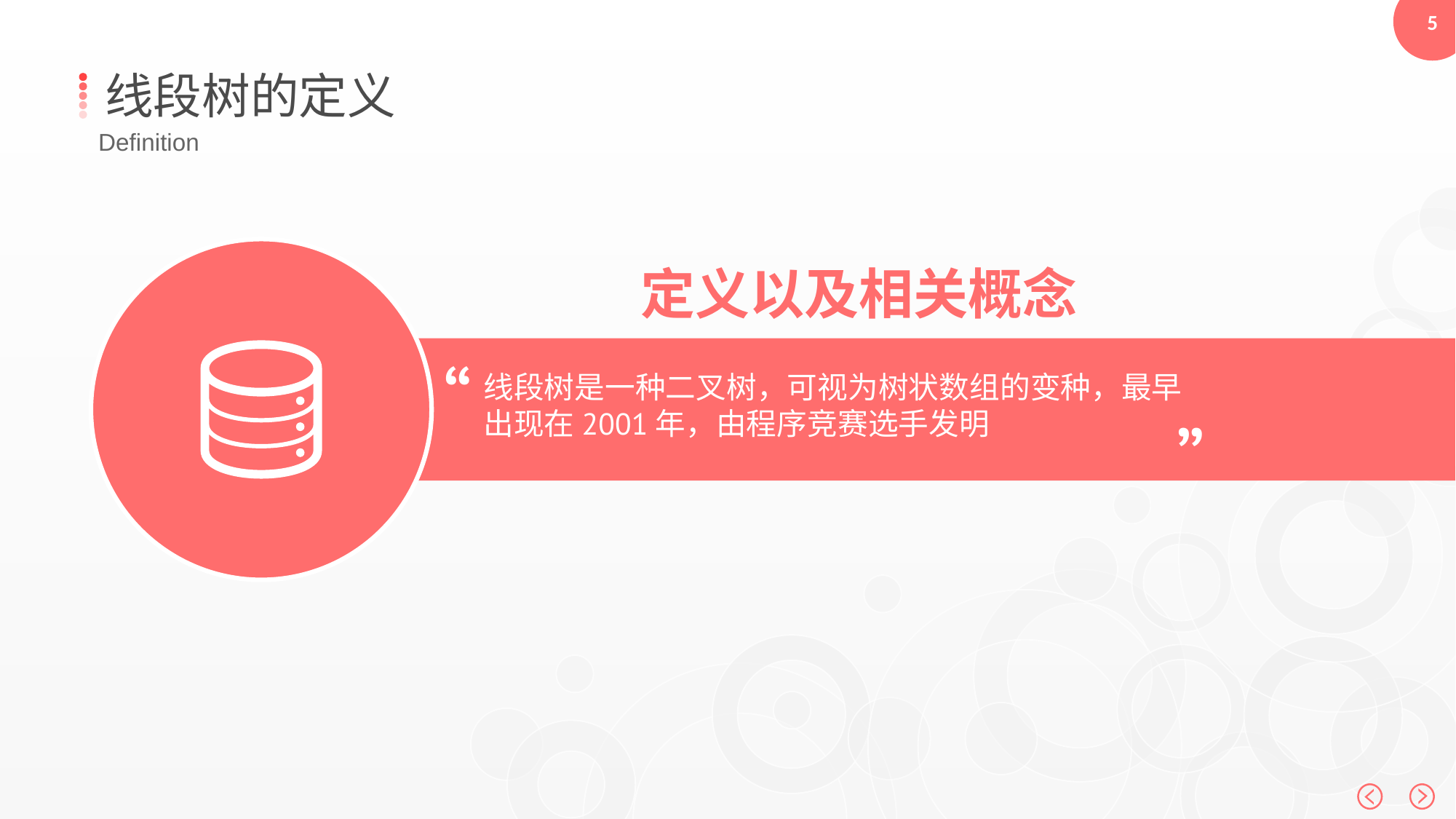

线段树的定义
Definition

定义以及相关概念

“
线段树是一种二叉树，可视为树状数组的变种，最早出现在2001年，由程序竞赛选手发明
”